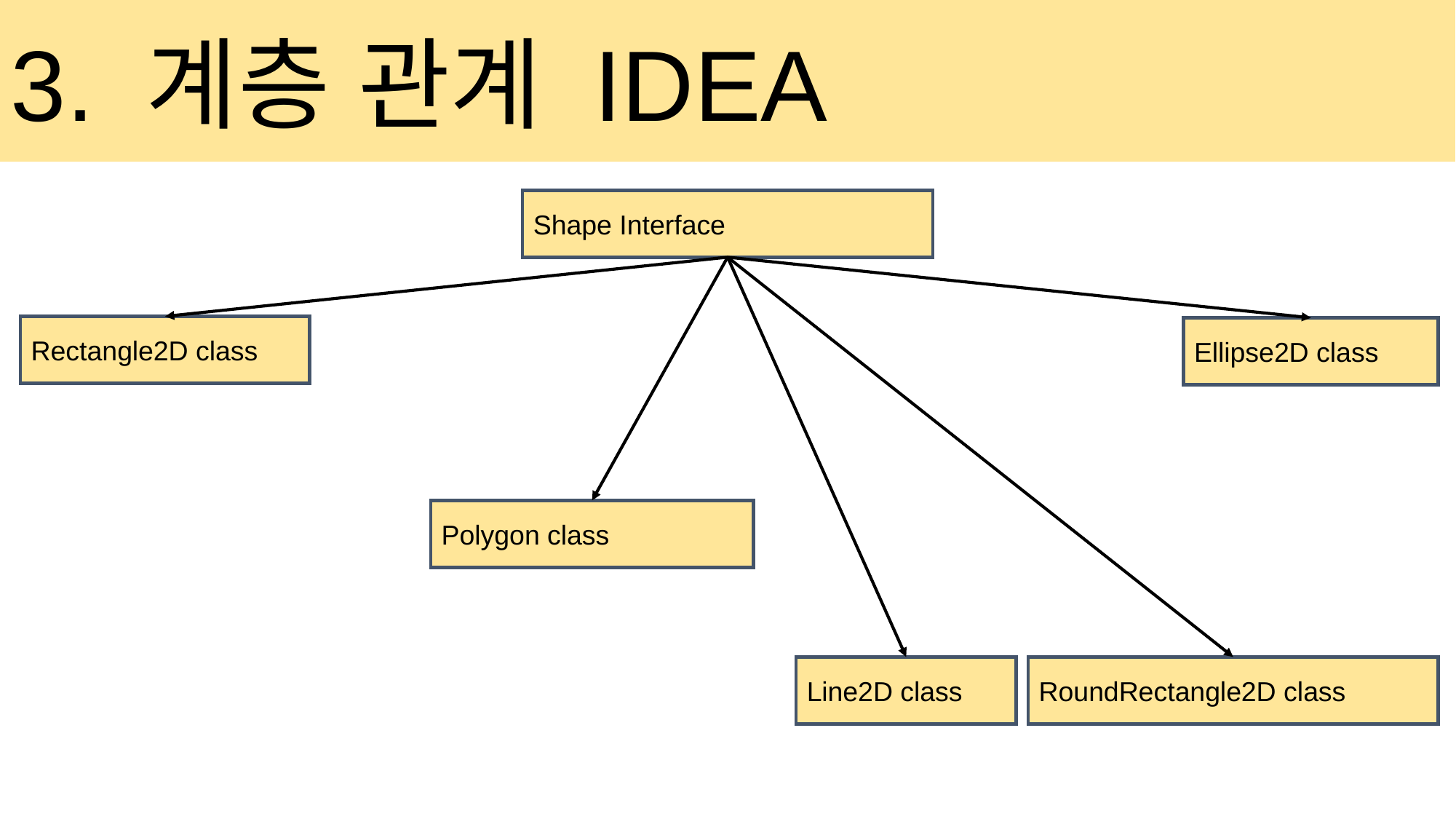

3. 계층 관계 IDEA
Shape Interface
Rectangle2D class
Ellipse2D class
Polygon class
Line2D class
RoundRectangle2D class